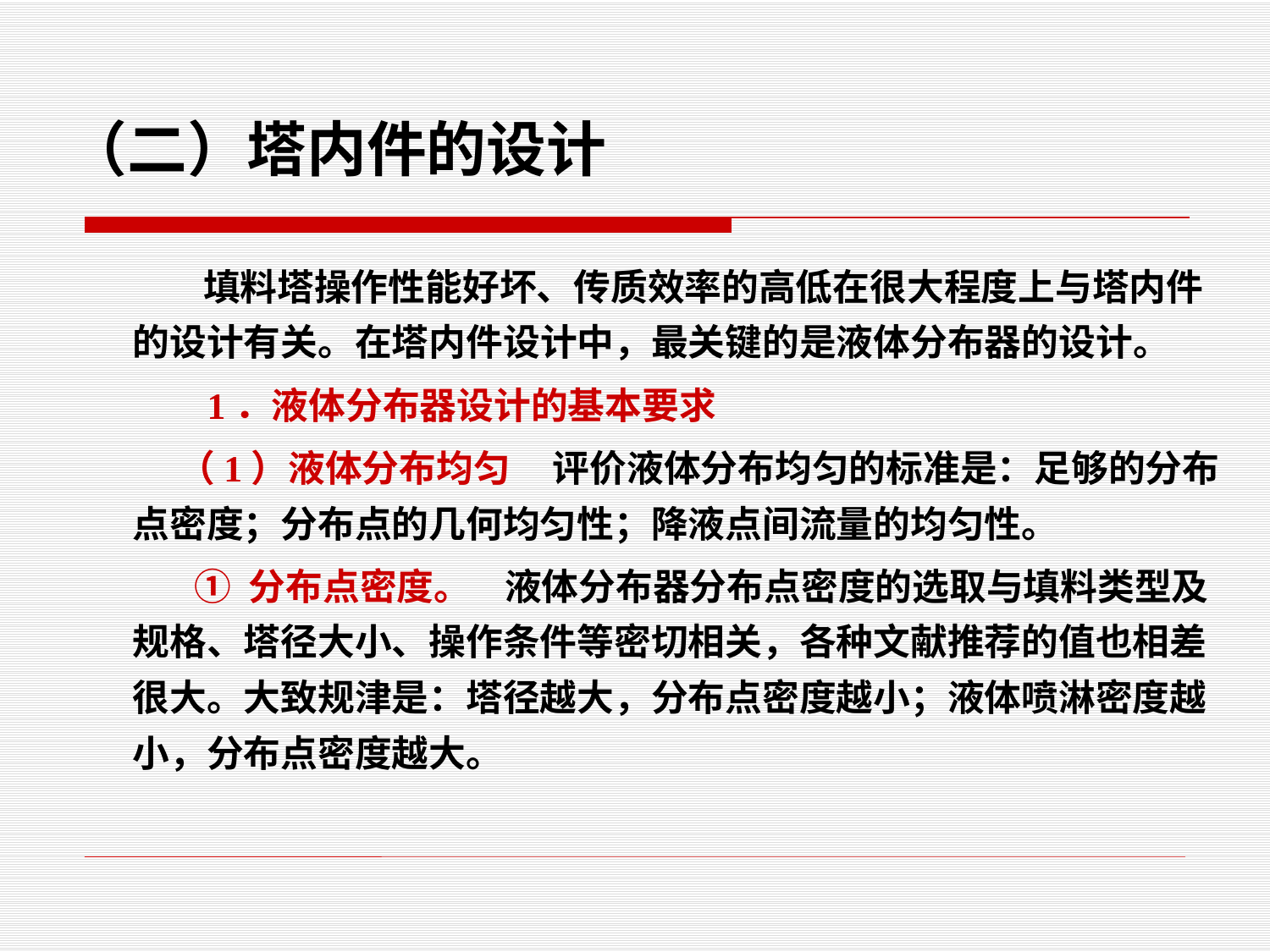

# （二）塔内件的设计
               填料塔操作性能好坏、传质效率的高低在很大程度上与塔内件的设计有关。在塔内件设计中，最关键的是液体分布器的设计。
               1．液体分布器设计的基本要求
            （1）液体分布均匀     评价液体分布均匀的标准是：足够的分布点密度；分布点的几何均匀性；降液点间流量的均匀性。
               ① 分布点密度。    液体分布器分布点密度的选取与填料类型及规格、塔径大小、操作条件等密切相关，各种文献推荐的值也相差很大。大致规津是：塔径越大，分布点密度越小；液体喷淋密度越小，分布点密度越大。